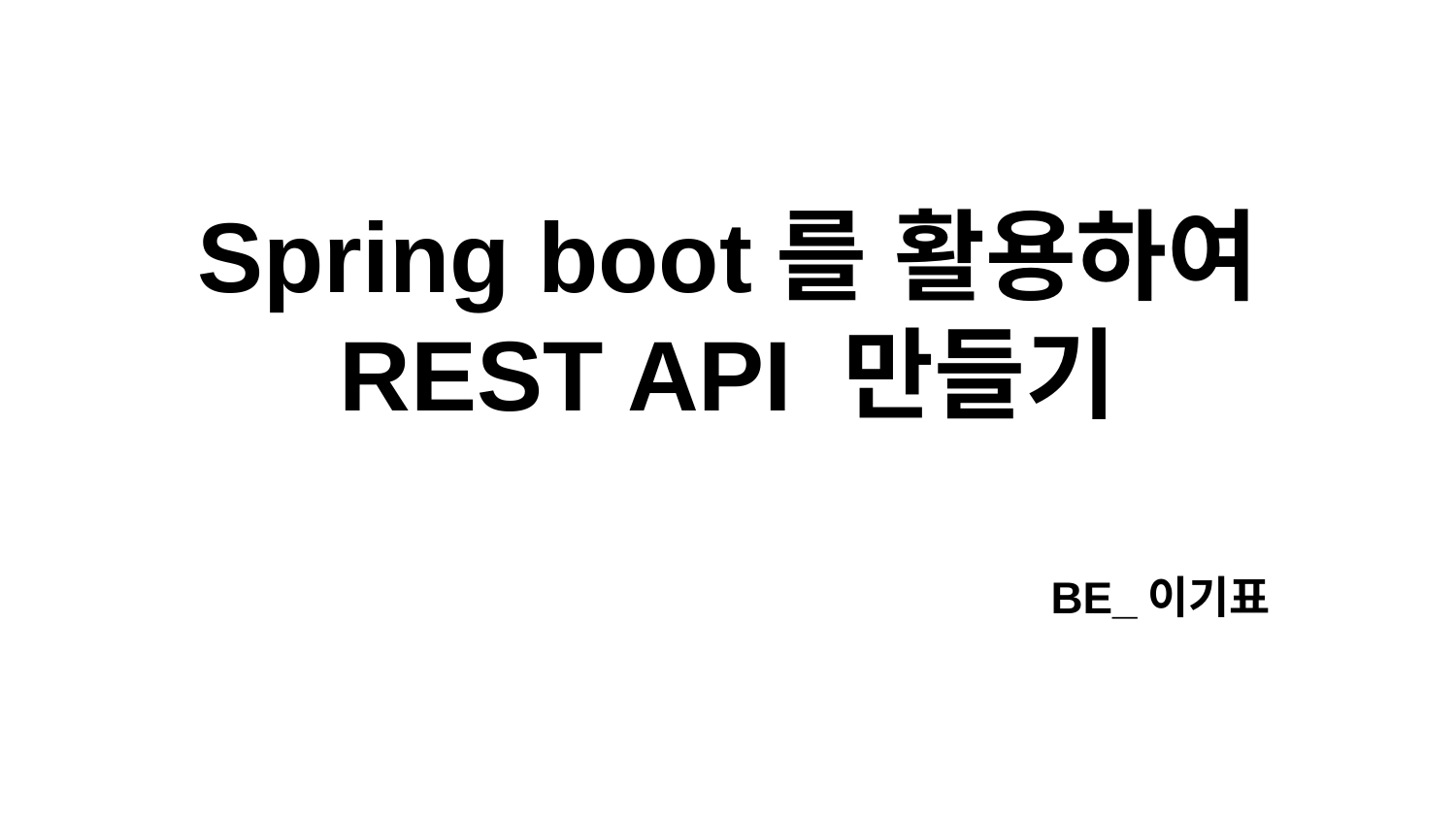

# Spring boot를 활용하여
REST API 만들기
BE_이기표